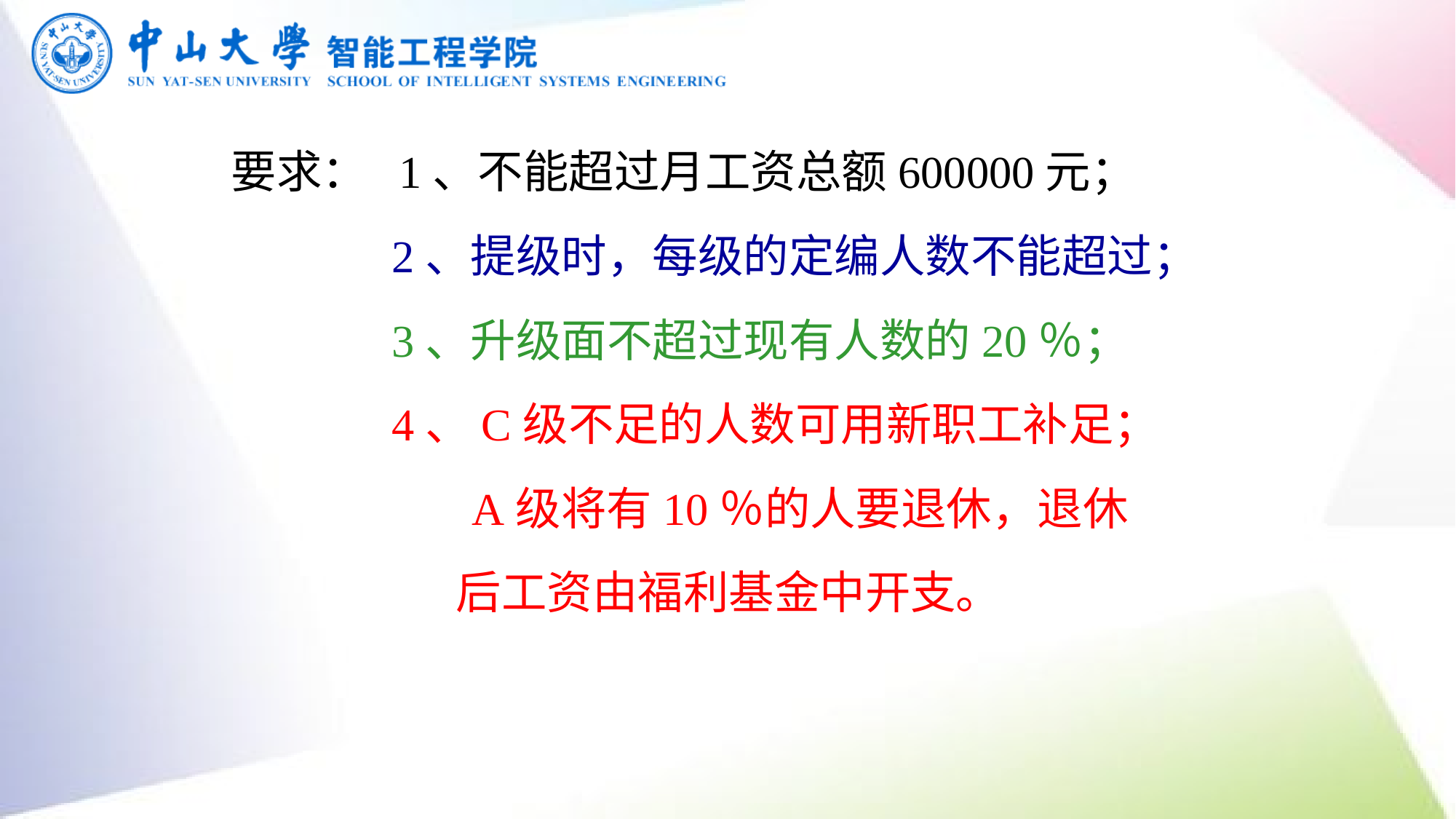

要求：  1、不能超过月工资总额600000元；
              2、提级时，每级的定编人数不能超过；
              3、升级面不超过现有人数的20％；
              4、C级不足的人数可用新职工补足；
                     A级将有10％的人要退休，退休
                     后工资由福利基金中开支。